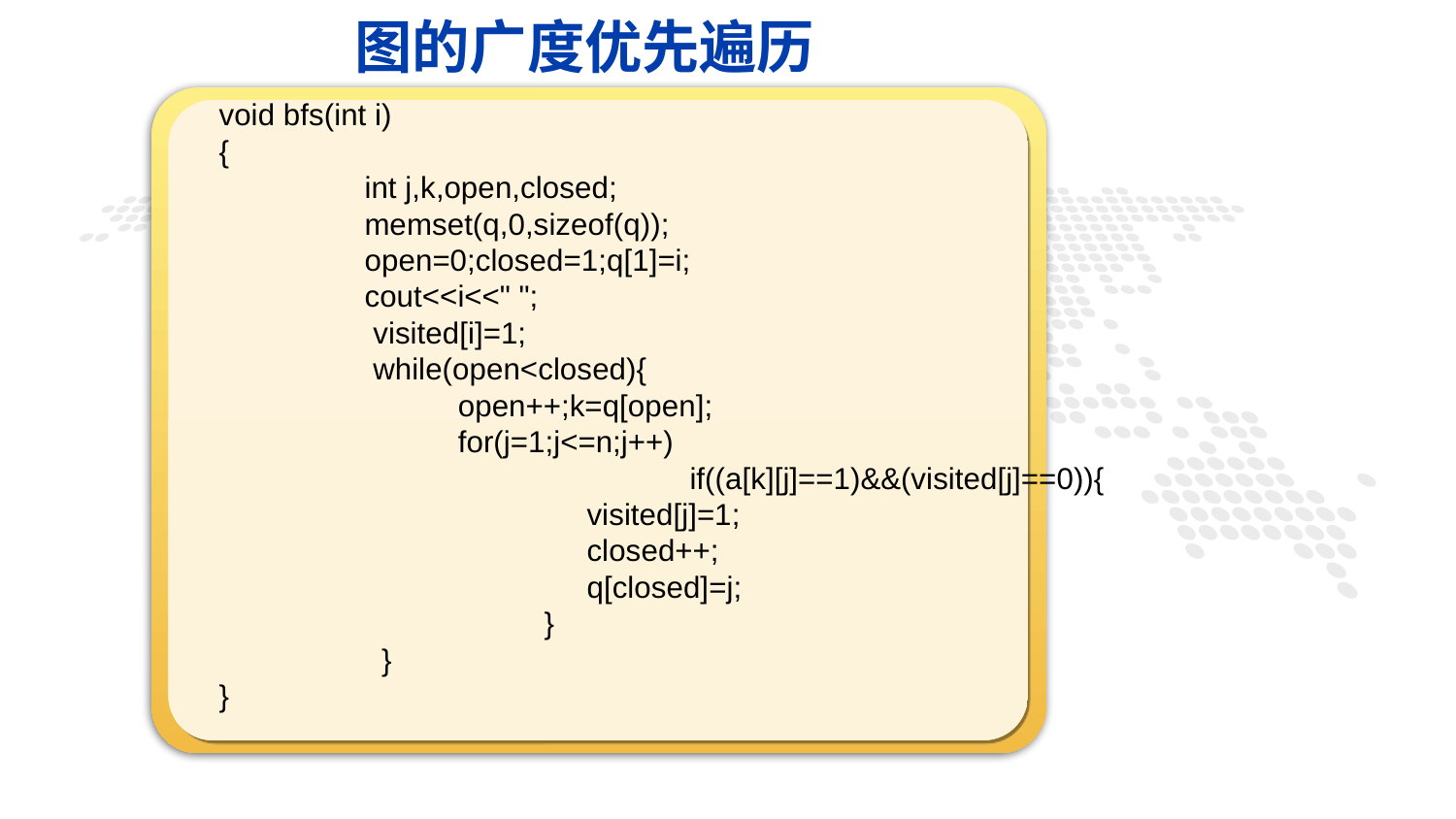

图的广度优先遍历
#
【

void bfs(int i)
{
	int j,k,open,closed;
	memset(q,0,sizeof(q));
	open=0;closed=1;q[1]=i;
	cout<<i<<" ";
	 visited[i]=1;
	 while(open<closed){
	           open++;k=q[open];
	           for(j=1;j<=n;j++)		 				    if((a[k][j]==1)&&(visited[j]==0)){
		         visited[j]=1;
		         closed++;
		         q[closed]=j;
		    }
   	  }
}